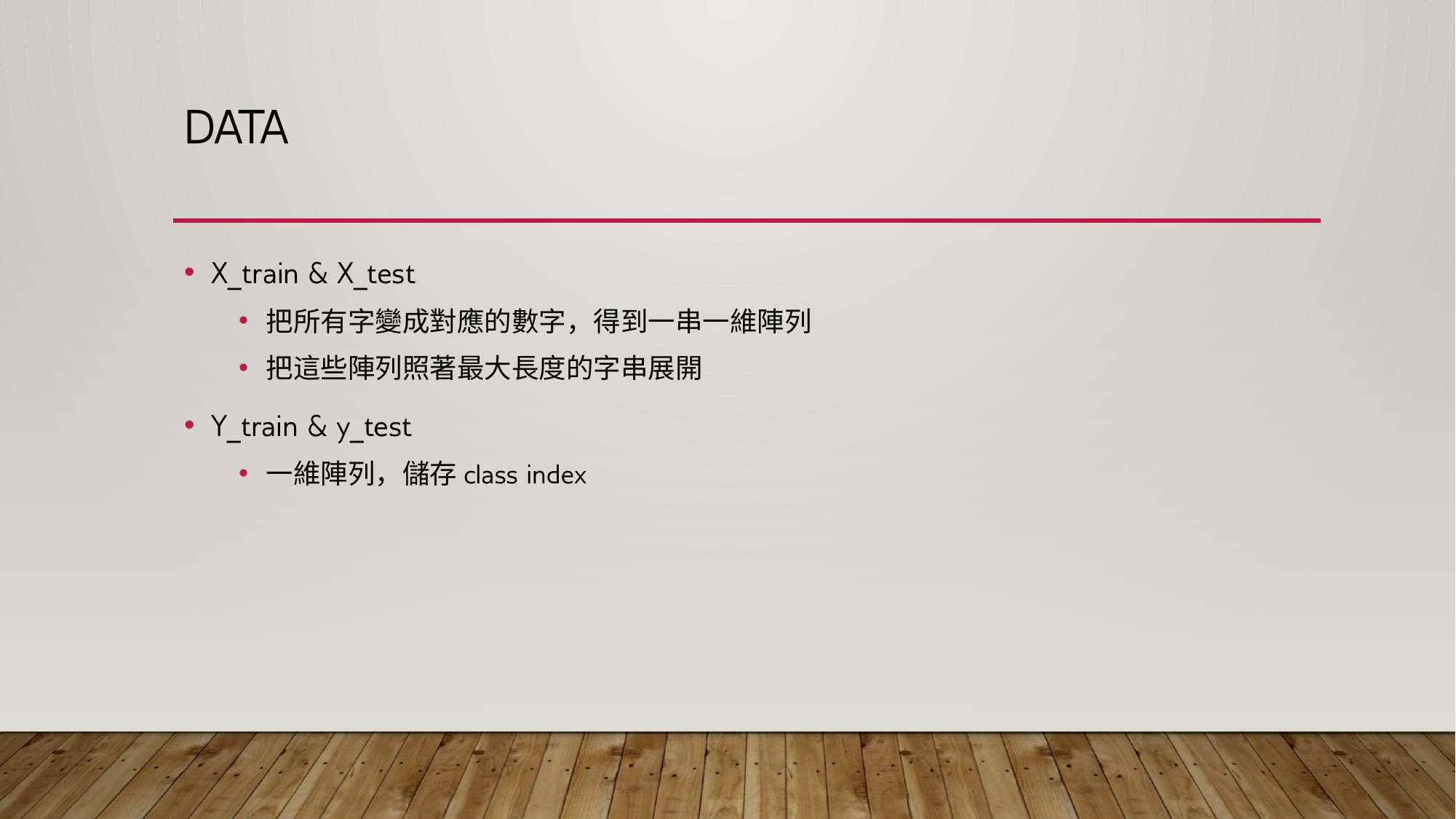

# data
X_train & X_test
把所有字變成對應的數字，得到一串一維陣列
把這些陣列照著最大長度的字串展開
Y_train & y_test
一維陣列，儲存class index